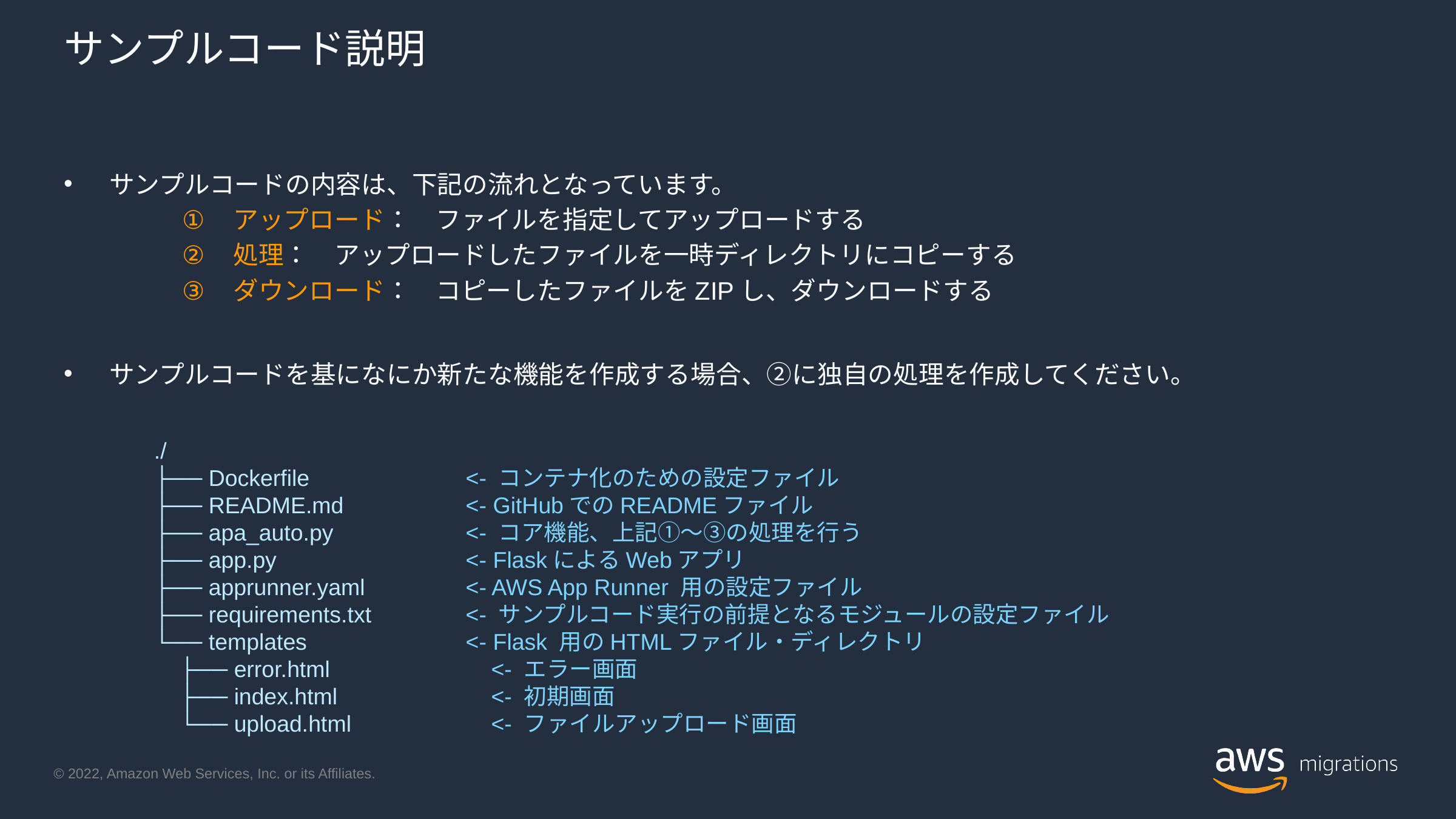

# サンプルコード説明
サンプルコードの内容は、下記の流れとなっています。
アップロード：　ファイルを指定してアップロードする
処理：　アップロードしたファイルを一時ディレクトリにコピーする
ダウンロード：　コピーしたファイルをZIPし、ダウンロードする

サンプルコードを基になにか新たな機能を作成する場合、②に独自の処理を作成してください。

<- コンテナ化のための設定ファイル
<- GitHubでのREADMEファイル
<- コア機能、上記①〜③の処理を行う
<- FlaskによるWebアプリ
<- AWS App Runner 用の設定ファイル
<- サンプルコード実行の前提となるモジュールの設定ファイル
<- Flask 用のHTMLファイル・ディレクトリ
    <- エラー画面
    <- 初期画面
    <- ファイルアップロード画面
./
├── Dockerfile
├── README.md
├── apa_auto.py
├── app.py
├── apprunner.yaml
├── requirements.txt
└── templates
    ├── error.html
    ├── index.html
    └── upload.html